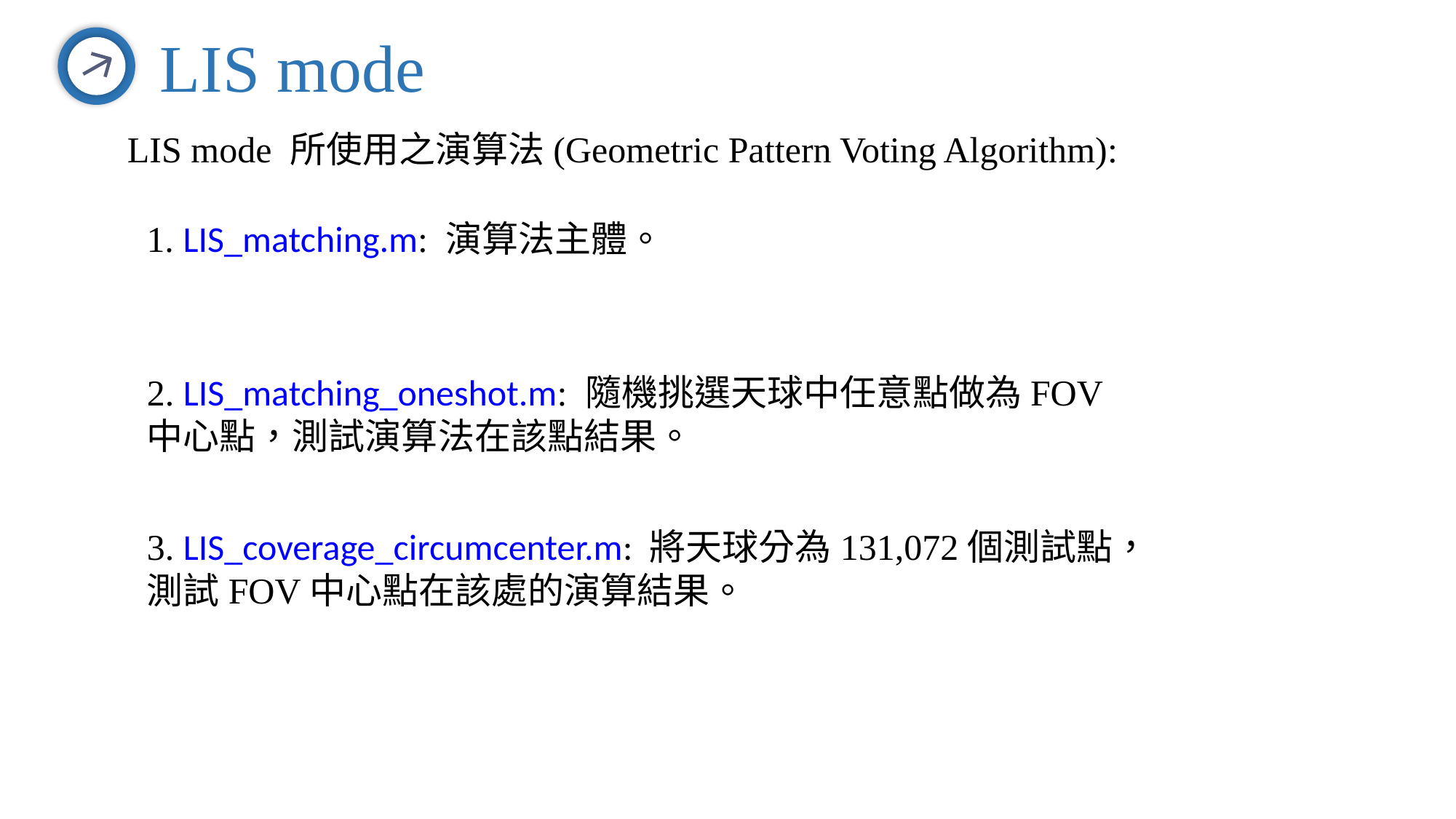

LIS mode

LIS mode 所使用之演算法(Geometric Pattern Voting Algorithm):
1. LIS_matching.m: 演算法主體。
2. LIS_matching_oneshot.m: 隨機挑選天球中任意點做為FOV中心點，測試演算法在該點結果。
3. LIS_coverage_circumcenter.m: 將天球分為131,072個測試點，測試FOV中心點在該處的演算結果。